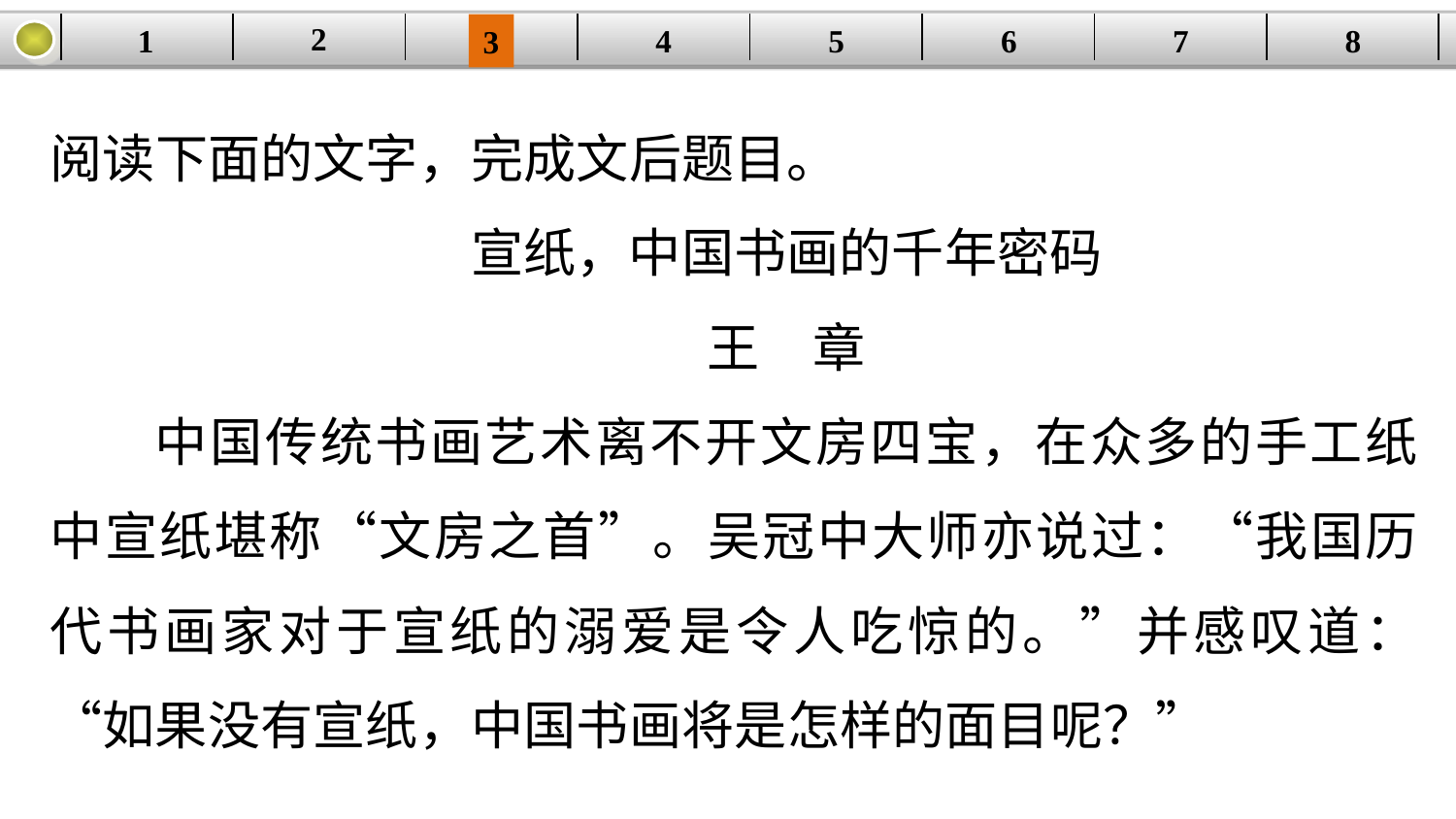

2
1
8
7
6
|  |  |  |  |  |  |  |  |
| --- | --- | --- | --- | --- | --- | --- | --- |
5
4
3

阅读下面的文字，完成文后题目。
宣纸，中国书画的千年密码
王　章
中国传统书画艺术离不开文房四宝，在众多的手工纸中宣纸堪称“文房之首”。吴冠中大师亦说过：“我国历代书画家对于宣纸的溺爱是令人吃惊的。”并感叹道：“如果没有宣纸，中国书画将是怎样的面目呢？”